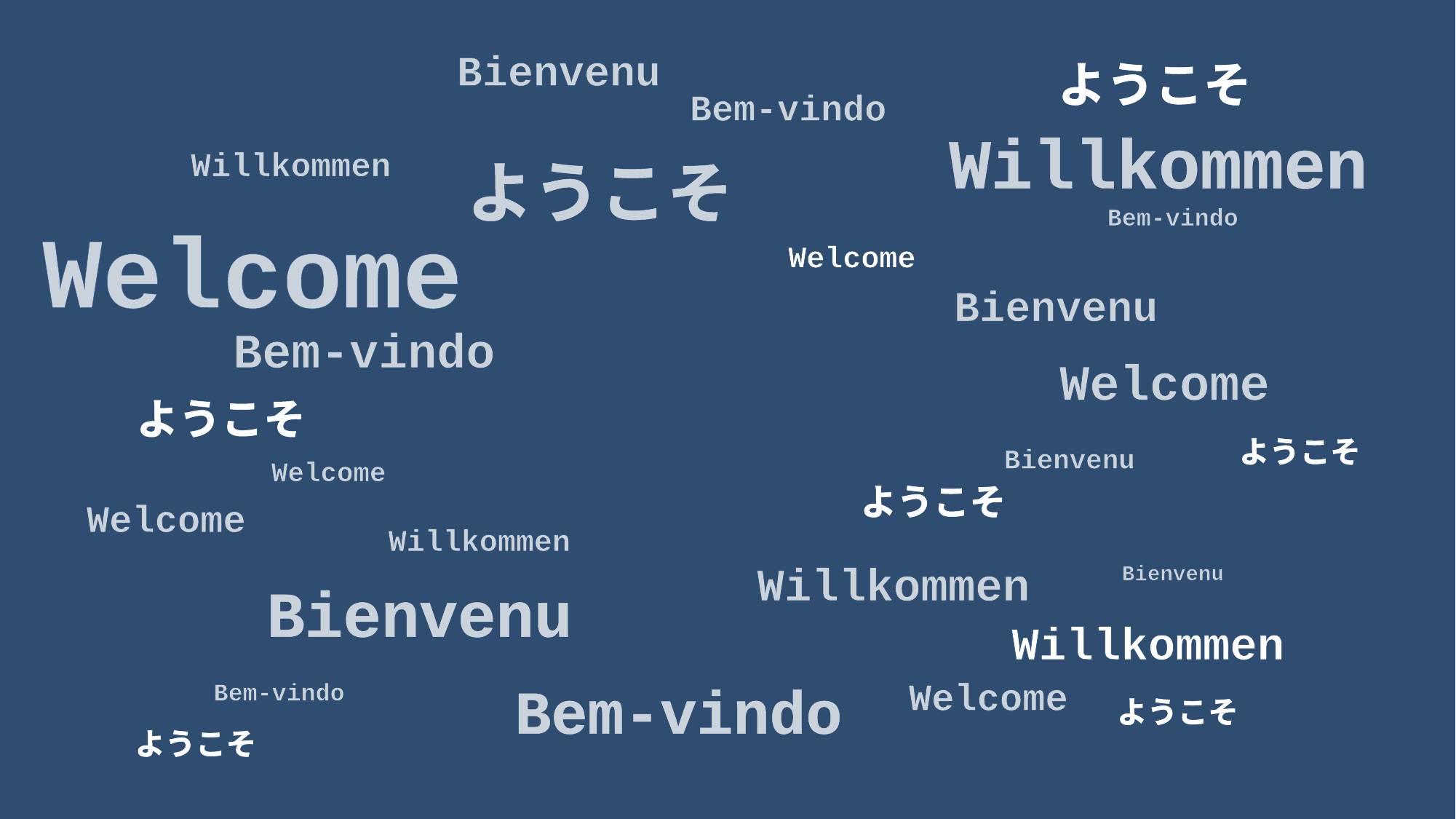

Bienvenu
ようこそ
Bem-vindo
Willkommen
Willkommen
ようこそ
Bem-vindo
Welcome
Welcome
Bienvenu
Bem-vindo
Welcome
ようこそ
ようこそ
Bienvenu
Welcome
ようこそ
Welcome
Willkommen
Willkommen
Bienvenu
Bienvenu
Willkommen
Welcome
Bem-vindo
Bem-vindo
ようこそ
ようこそ